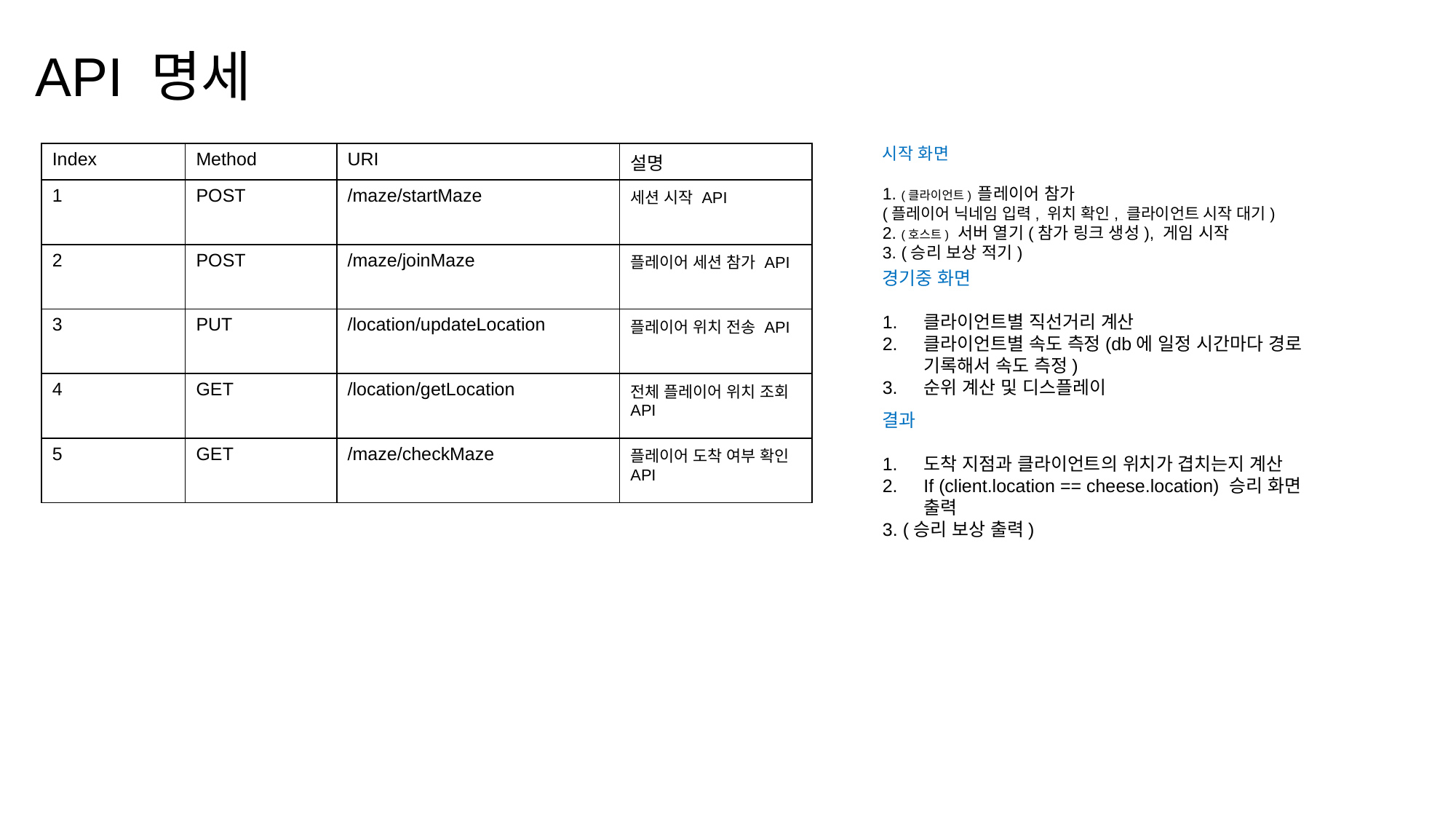

# API 명세
시작 화면

1. (클라이언트) 플레이어 참가
(플레이어 닉네임 입력, 위치 확인, 클라이언트 시작 대기)
2. (호스트) 서버 열기(참가 링크 생성), 게임 시작
3. (승리 보상 적기)
| Index | Method | URI | 설명 |
| --- | --- | --- | --- |
| 1 | POST | /maze/startMaze | 세션 시작 API |
| 2 | POST | /maze/joinMaze | 플레이어 세션 참가 API |
| 3 | PUT | /location/updateLocation | 플레이어 위치 전송 API |
| 4 | GET | /location/getLocation | 전체 플레이어 위치 조회 API |
| 5 | GET | /maze/checkMaze | 플레이어 도착 여부 확인 API |
경기중 화면

클라이언트별 직선거리 계산
클라이언트별 속도 측정(db에 일정 시간마다 경로 기록해서 속도 측정)
순위 계산 및 디스플레이
결과

도착 지점과 클라이언트의 위치가 겹치는지 계산
If (client.location == cheese.location) 승리 화면 출력
3. (승리 보상 출력)